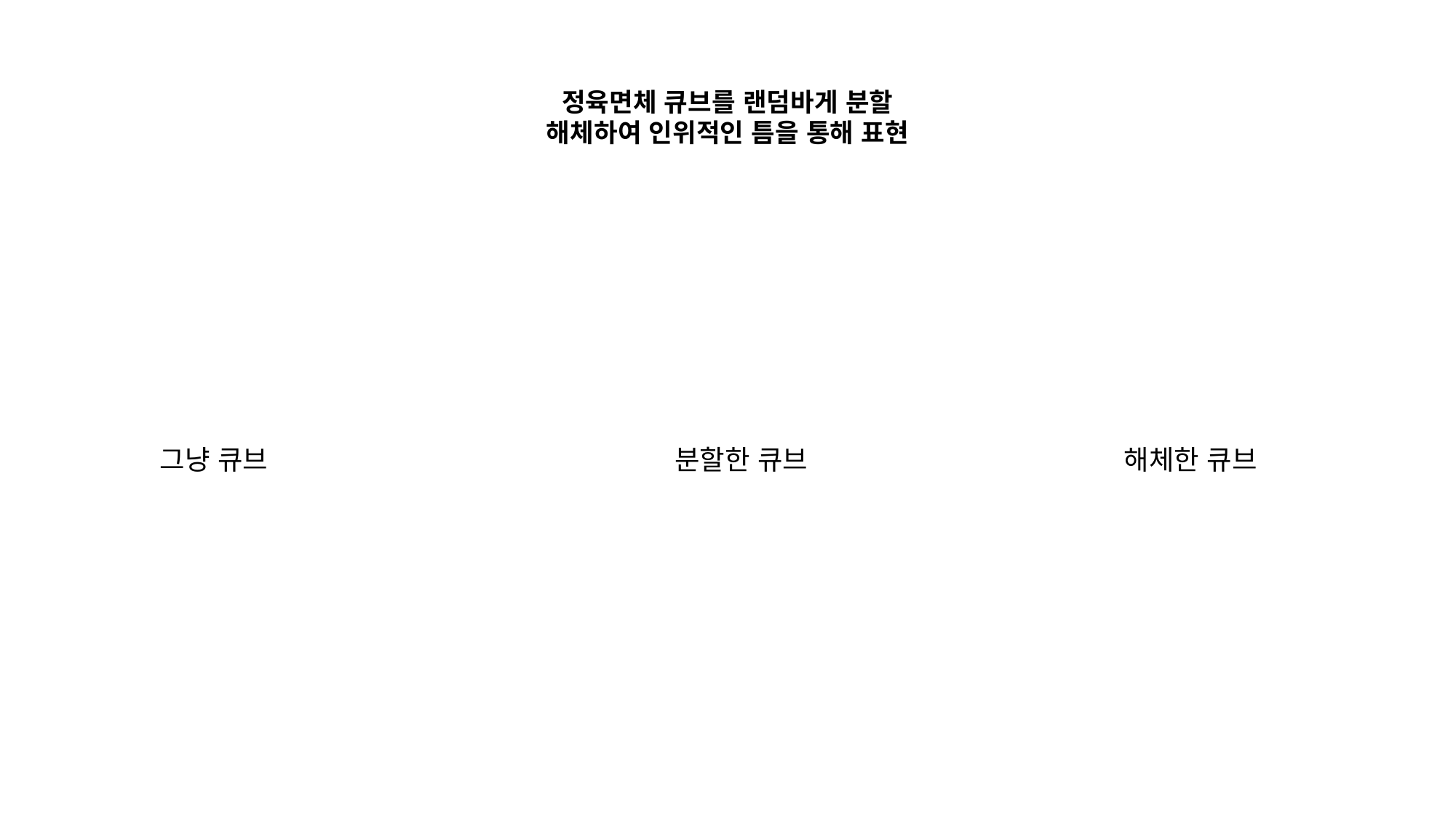

정육면체 큐브를 랜덤바게 분할
해체하여 인위적인 틈을 통해 표현
그냥 큐브
분할한 큐브
해체한 큐브